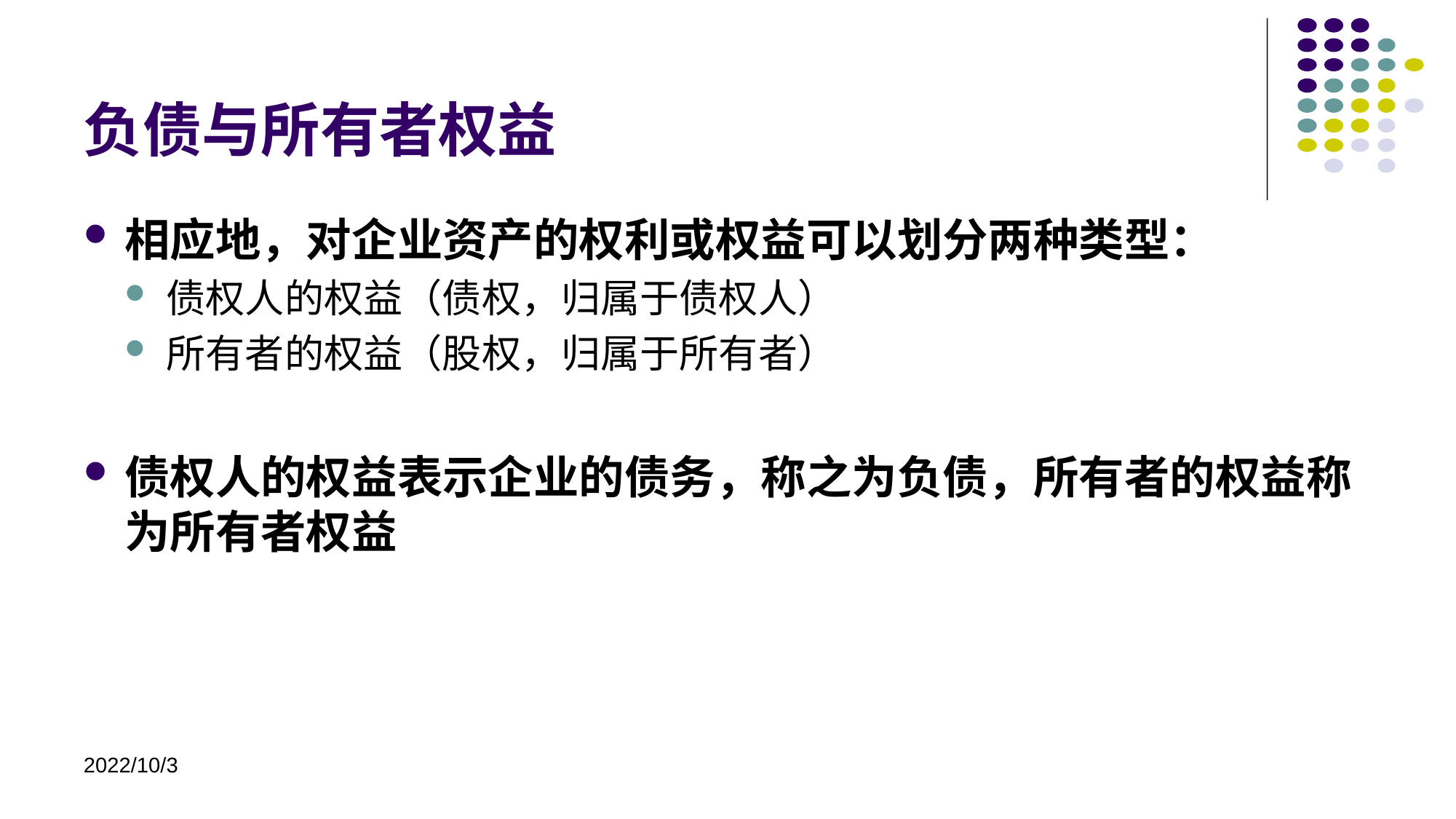

# 负债与所有者权益
相应地，对企业资产的权利或权益可以划分两种类型：
债权人的权益（债权，归属于债权人）
所有者的权益（股权，归属于所有者）

债权人的权益表示企业的债务，称之为负债，所有者的权益称为所有者权益
2022/10/3